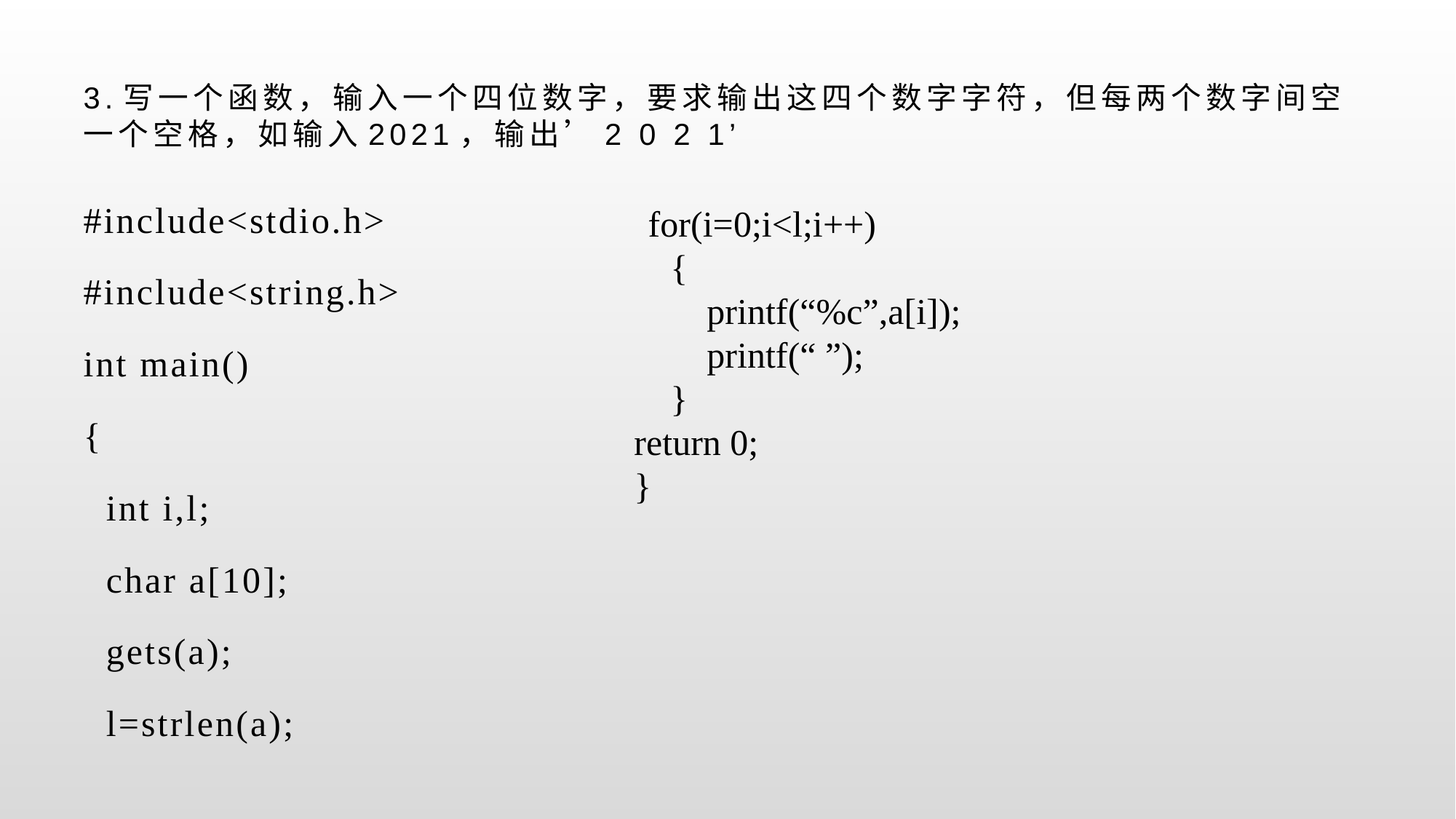

# 3.写一个函数，输入一个四位数字，要求输出这四个数字字符，但每两个数字间空一个空格，如输入2021，输出’2 0 2 1’
#include<stdio.h>
#include<string.h>
int main()
{
  int i,l;
  char a[10];
  gets(a);
  l=strlen(a);

  for(i=0;i<l;i++)
    {
        printf(“%c”,a[i]);
        printf(“ ”);
    }
return 0;
}